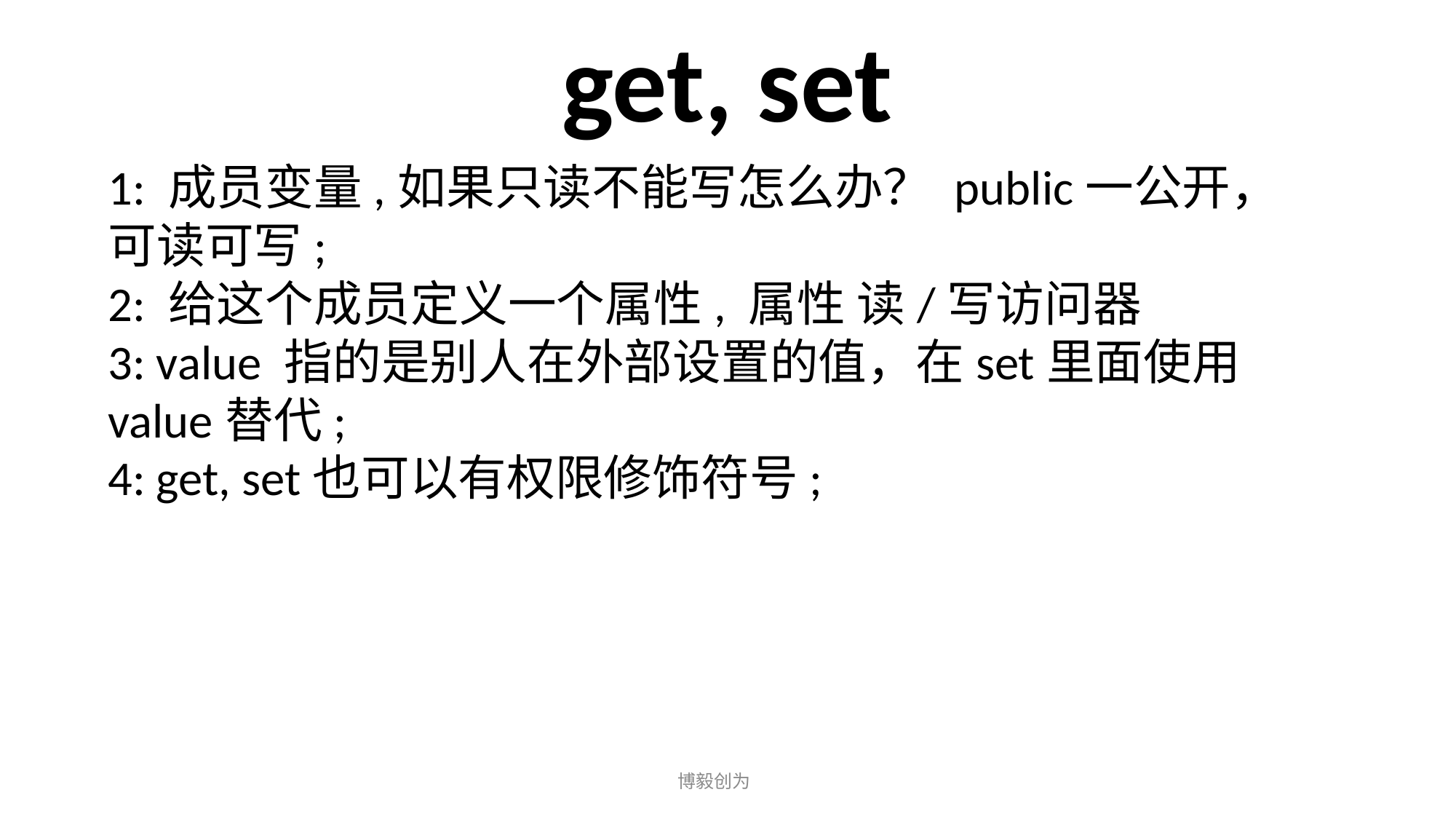

get, set
1: 成员变量,如果只读不能写怎么办？ public一公开，可读可写;
2: 给这个成员定义一个属性, 属性 读/写访问器
3: value 指的是别人在外部设置的值，在set里面使用value替代;
4: get, set也可以有权限修饰符号;
博毅创为
1